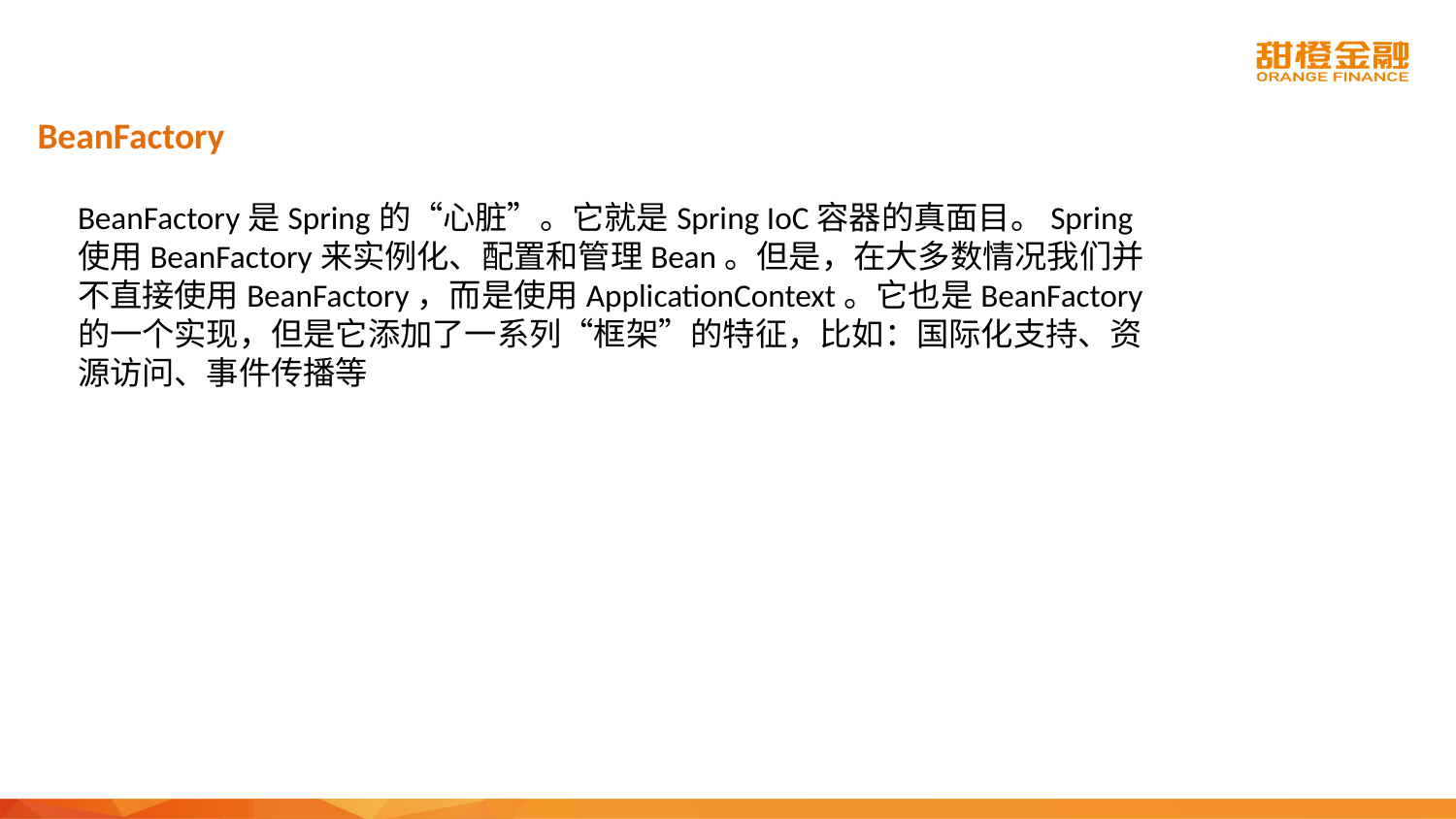

BeanFactory

BeanFactory是Spring的“心脏”。它就是Spring IoC容器的真面目。Spring使用BeanFactory来实例化、配置和管理Bean。但是，在大多数情况我们并不直接使用BeanFactory，而是使用ApplicationContext。它也是BeanFactory的一个实现，但是它添加了一系列“框架”的特征，比如：国际化支持、资源访问、事件传播等